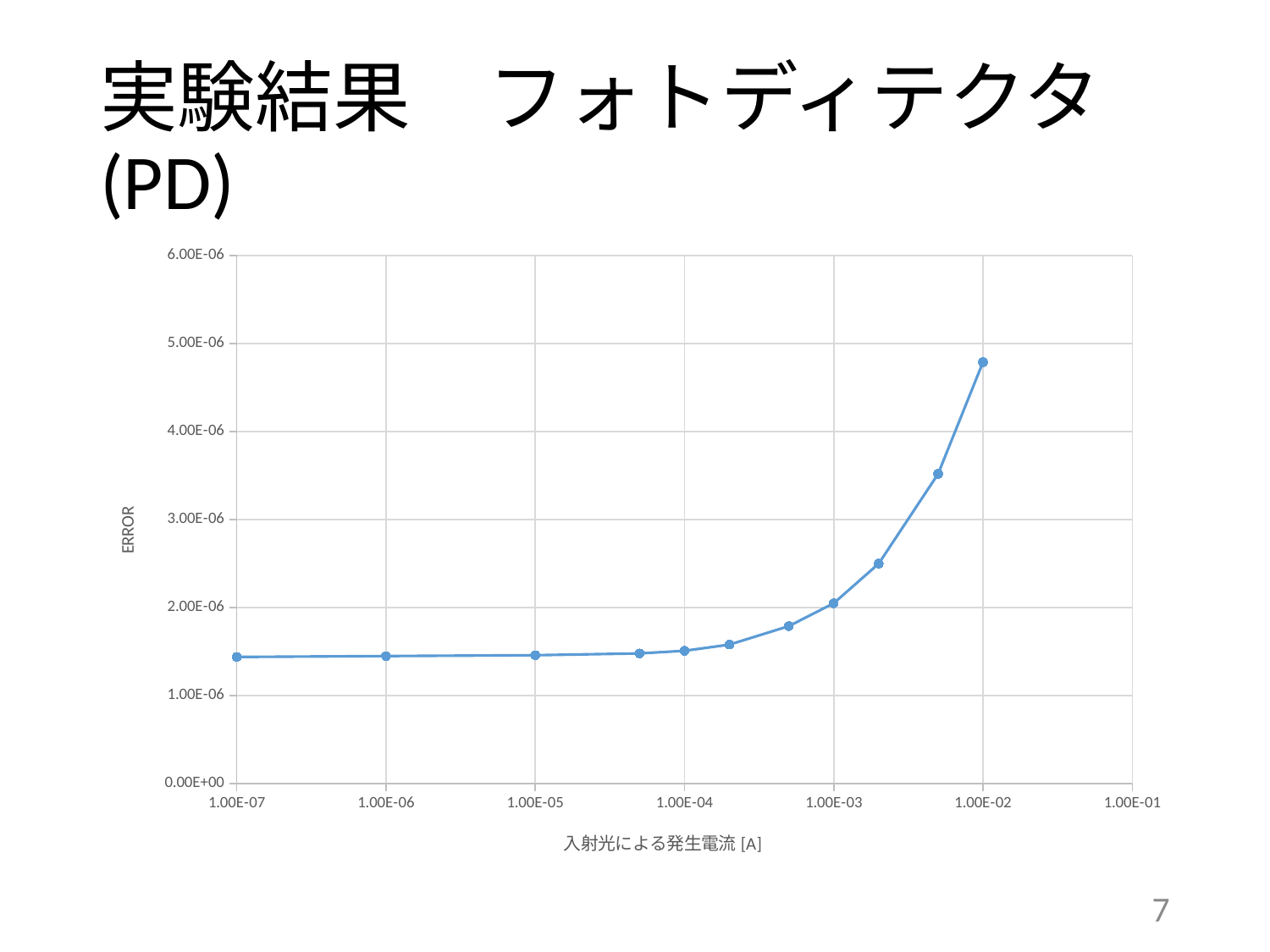

# 実験結果　フォトディテクタ(PD)

### Chart

| Category |  |
|---|---|
7